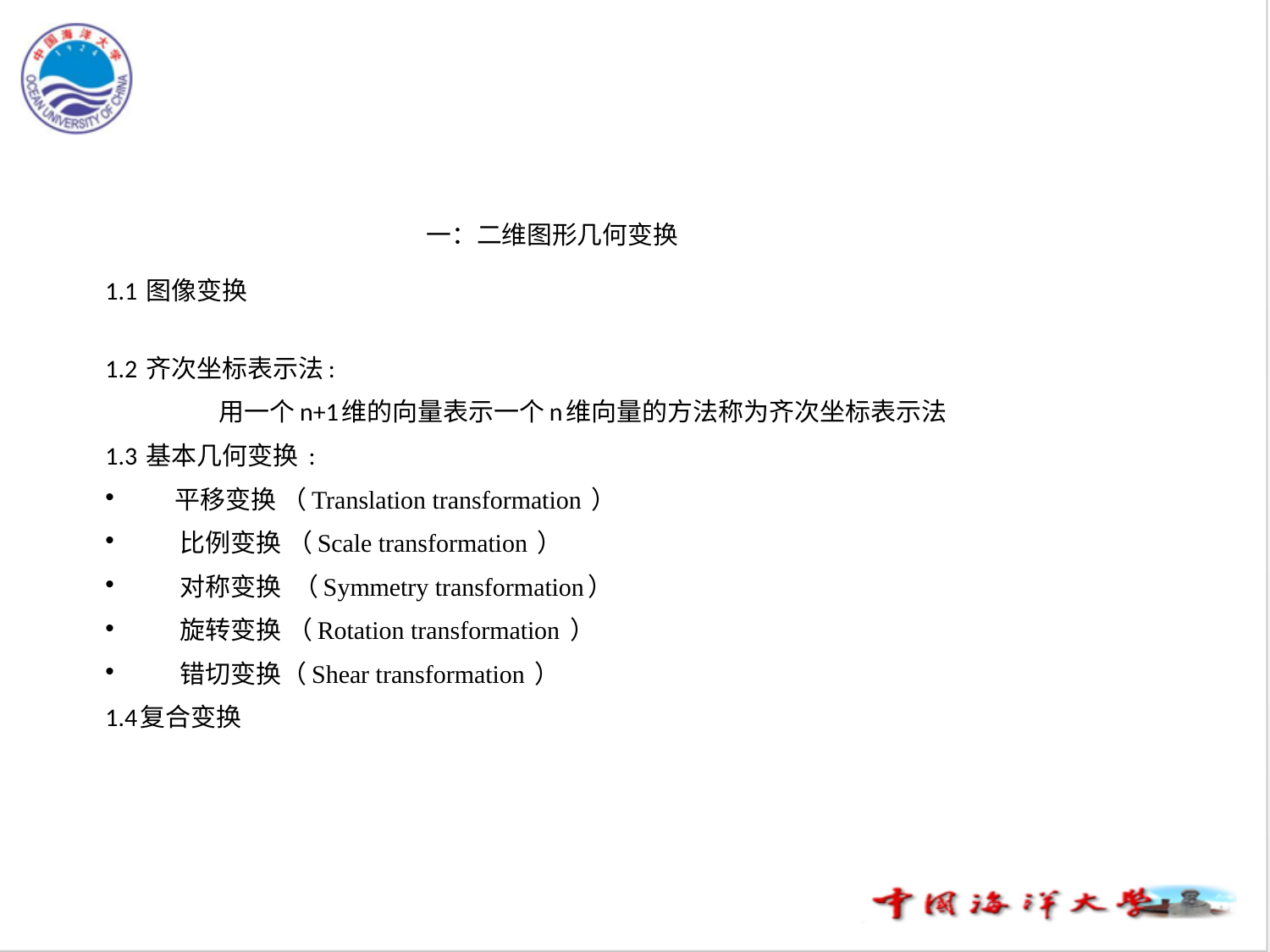

# 一：二维图形几何变换
1.1 图像变换

1.2 齐次坐标表示法:
用一个n+1维的向量表示一个n维向量的方法称为齐次坐标表示法
1.3 基本几何变换 :
      平移变换 （Translation transformation ）
       比例变换 （Scale transformation ）
       对称变换  （Symmetry transformation）
       旋转变换 （Rotation transformation ）
       错切变换（Shear transformation ）
1.4复合变换